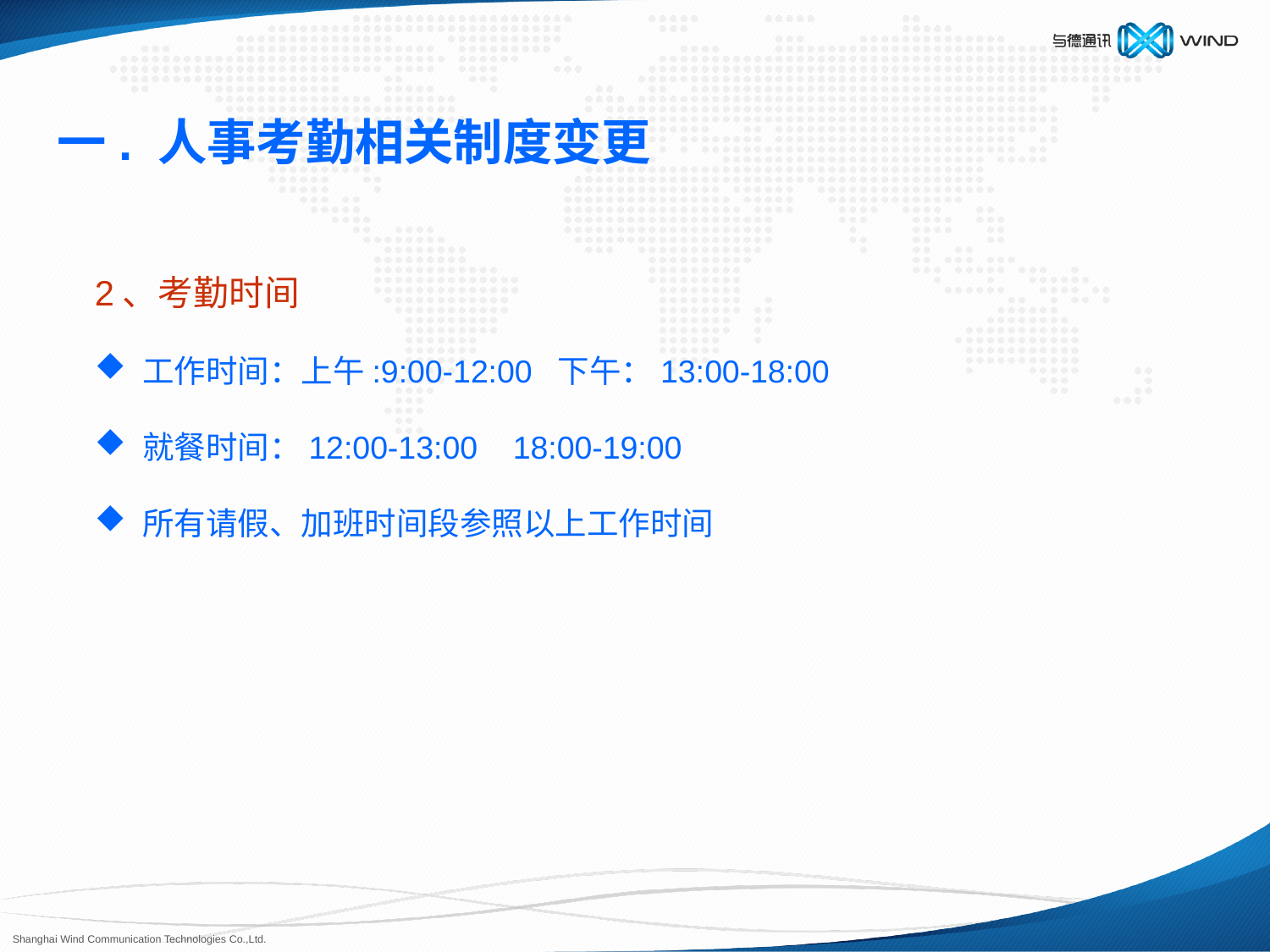

一. 人事考勤相关制度变更
2、考勤时间
工作时间：上午:9:00-12:00  下午：13:00-18:00
就餐时间：12:00-13:00    18:00-19:00
所有请假、加班时间段参照以上工作时间